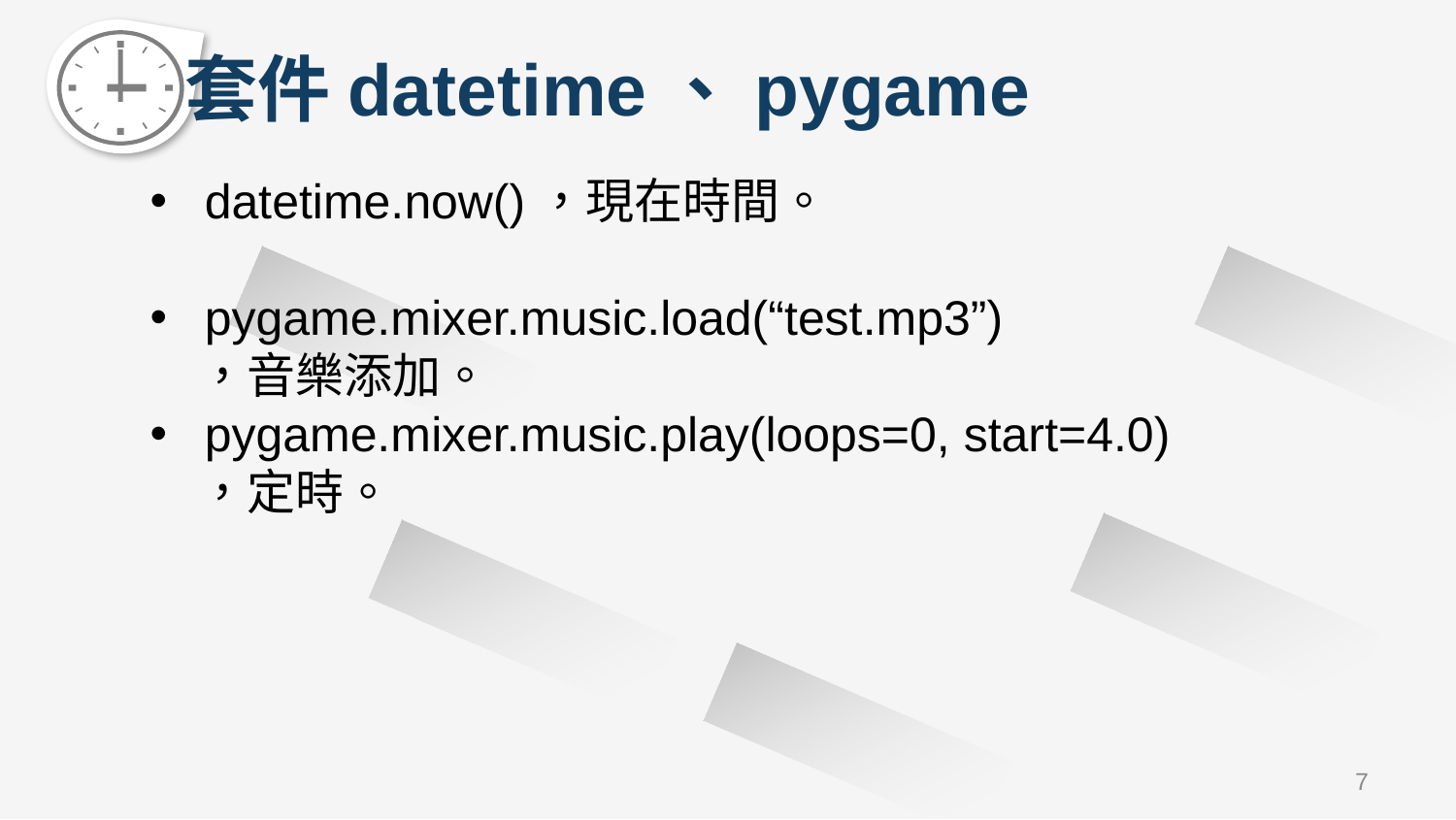

套件datetime、pygame
datetime.now()，現在時間。

pygame.mixer.music.load(“test.mp3”)
　，音樂添加。
pygame.mixer.music.play(loops=0, start=4.0)
　，定時。

7